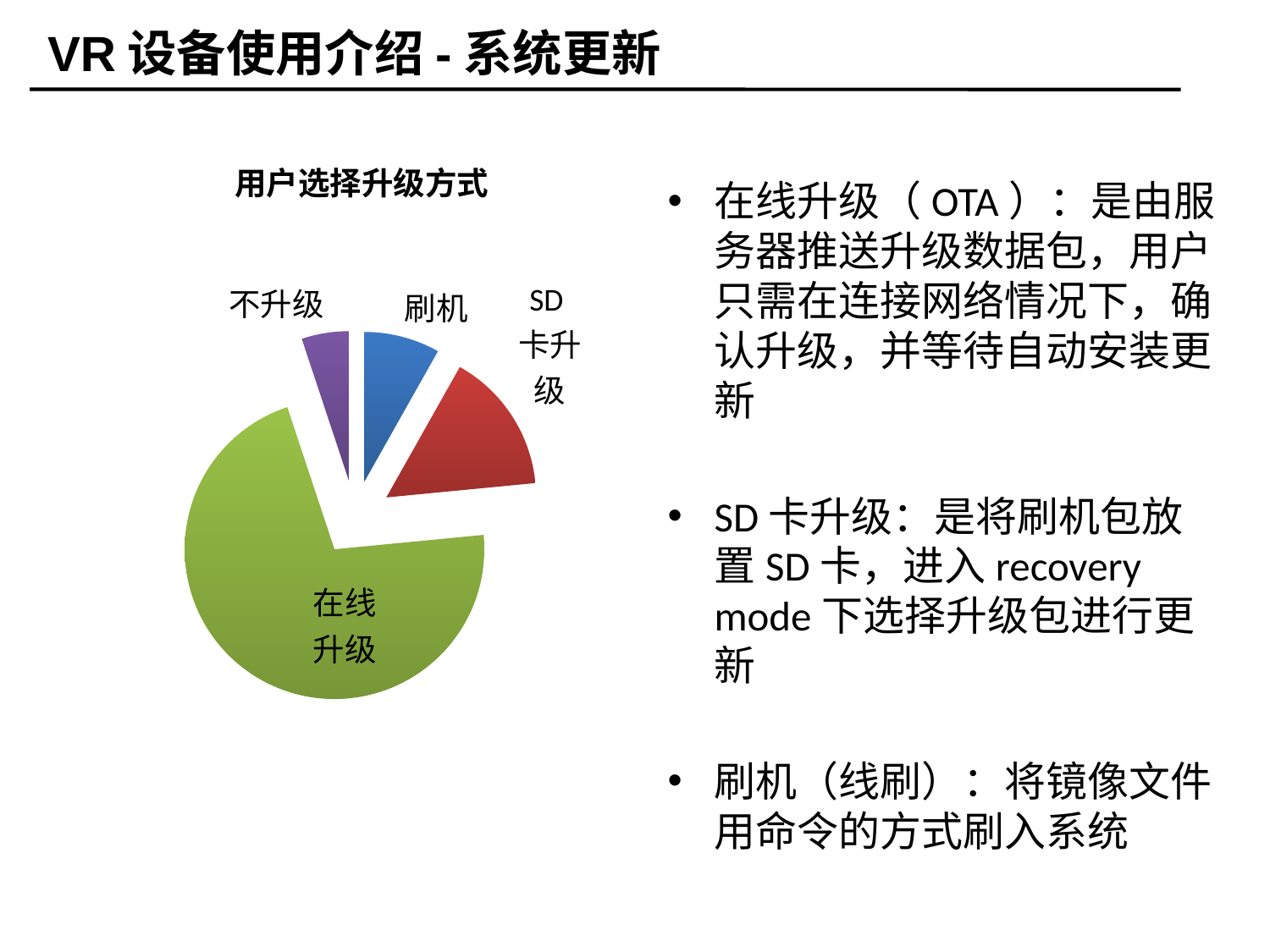

VR设备使用介绍-系统更新

#

### Chart:

| Category | 用户选择升级方式 |
|---|---|
| 刷机 | 8.0 |
| SD卡升级 | 15.0 |
| 在线FOTA升级 | 70.0 |
| 不升级 | 5.0 |
在线升级（OTA）：是由服务器推送升级数据包，用户只需在连接网络情况下，确认升级，并等待自动安装更新

SD卡升级：是将刷机包放置SD卡，进入recovery mode下选择升级包进行更新

刷机（线刷）：将镜像文件用命令的方式刷入系统